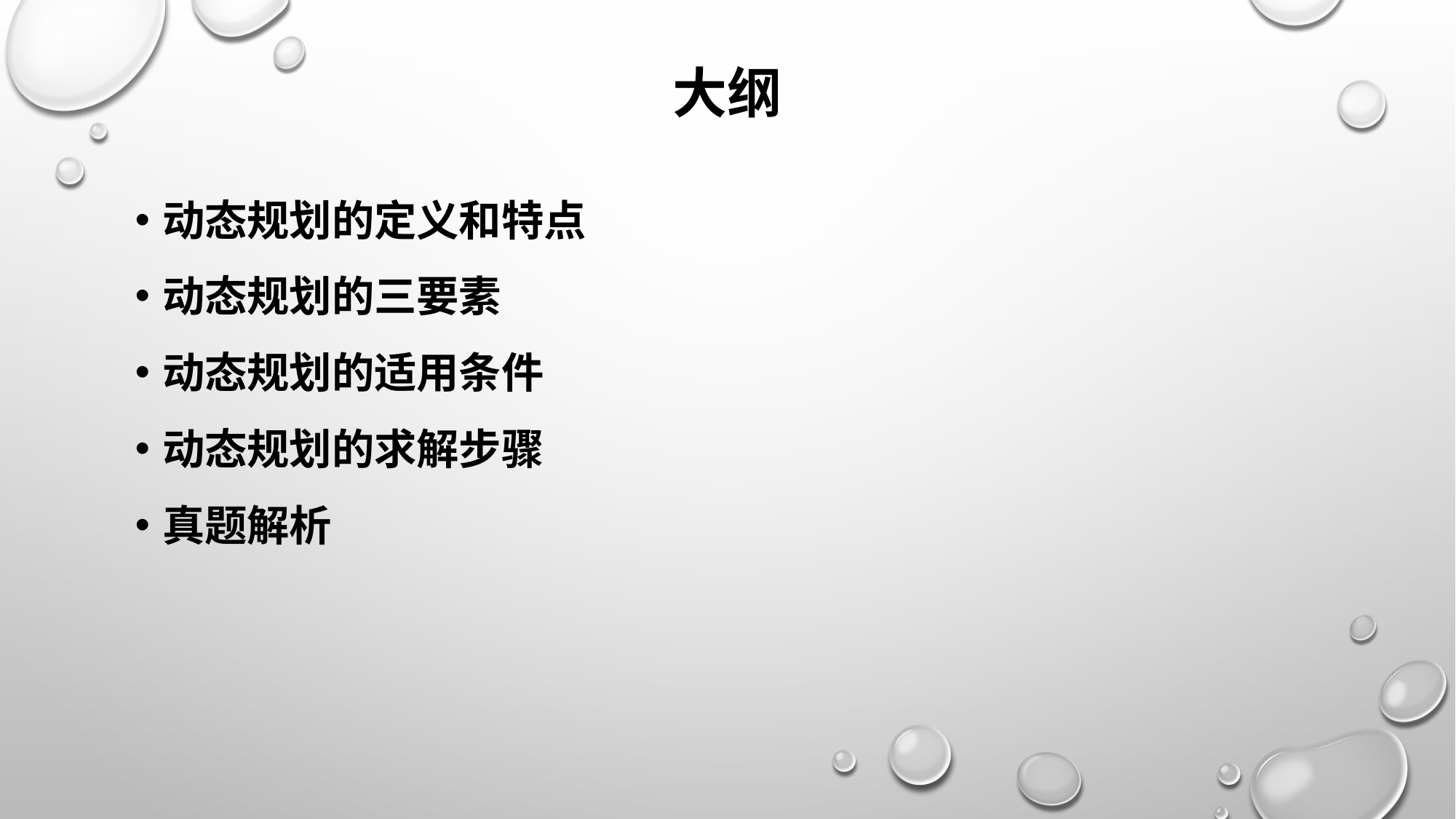

# 大纲
动态规划的定义和特点
动态规划的三要素
动态规划的适用条件
动态规划的求解步骤
真题解析